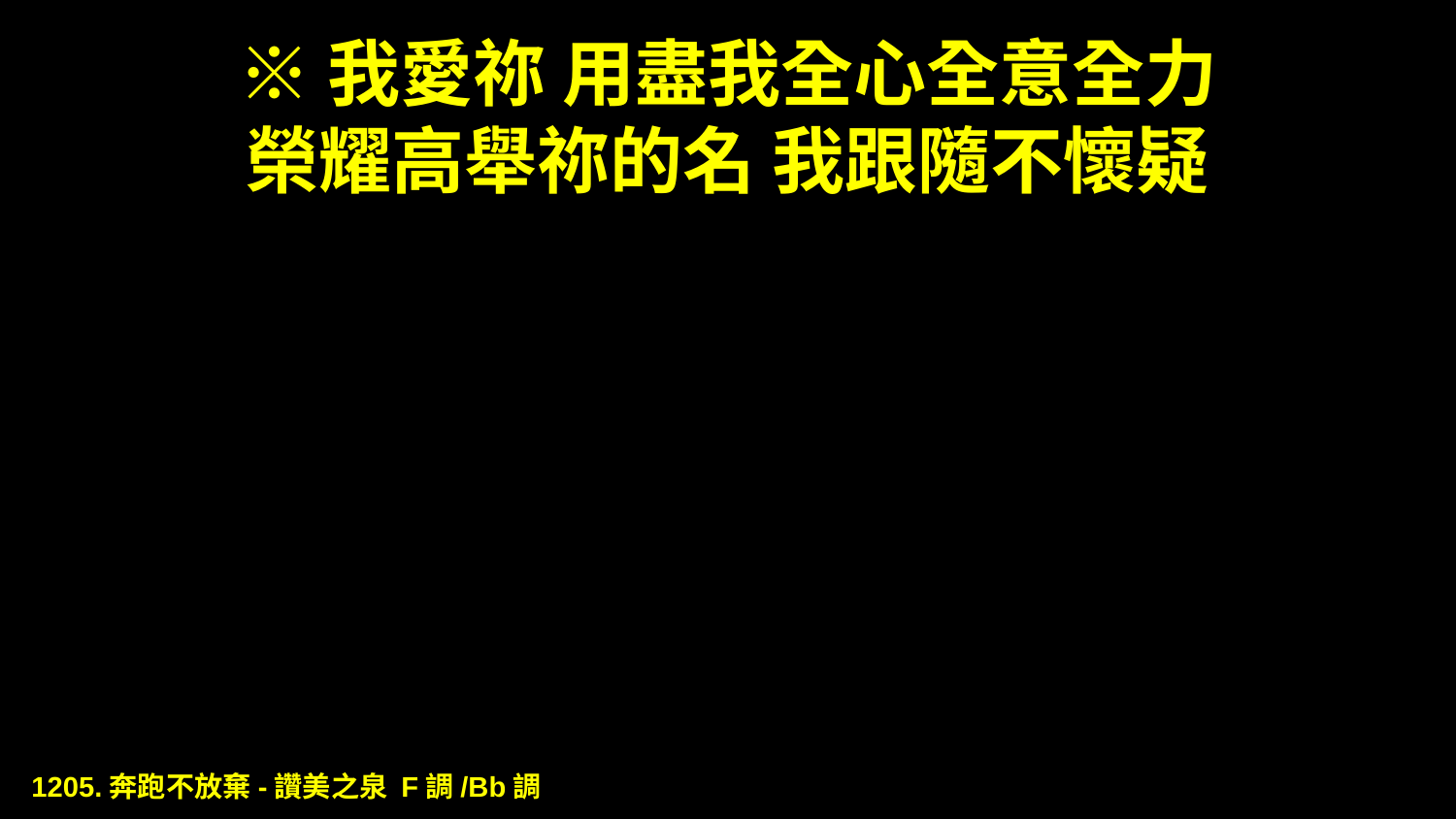

# ※我愛祢 用盡我全心全意全力 榮耀高舉祢的名 我跟隨不懷疑
1205.奔跑不放棄-讚美之泉 F調/Bb調